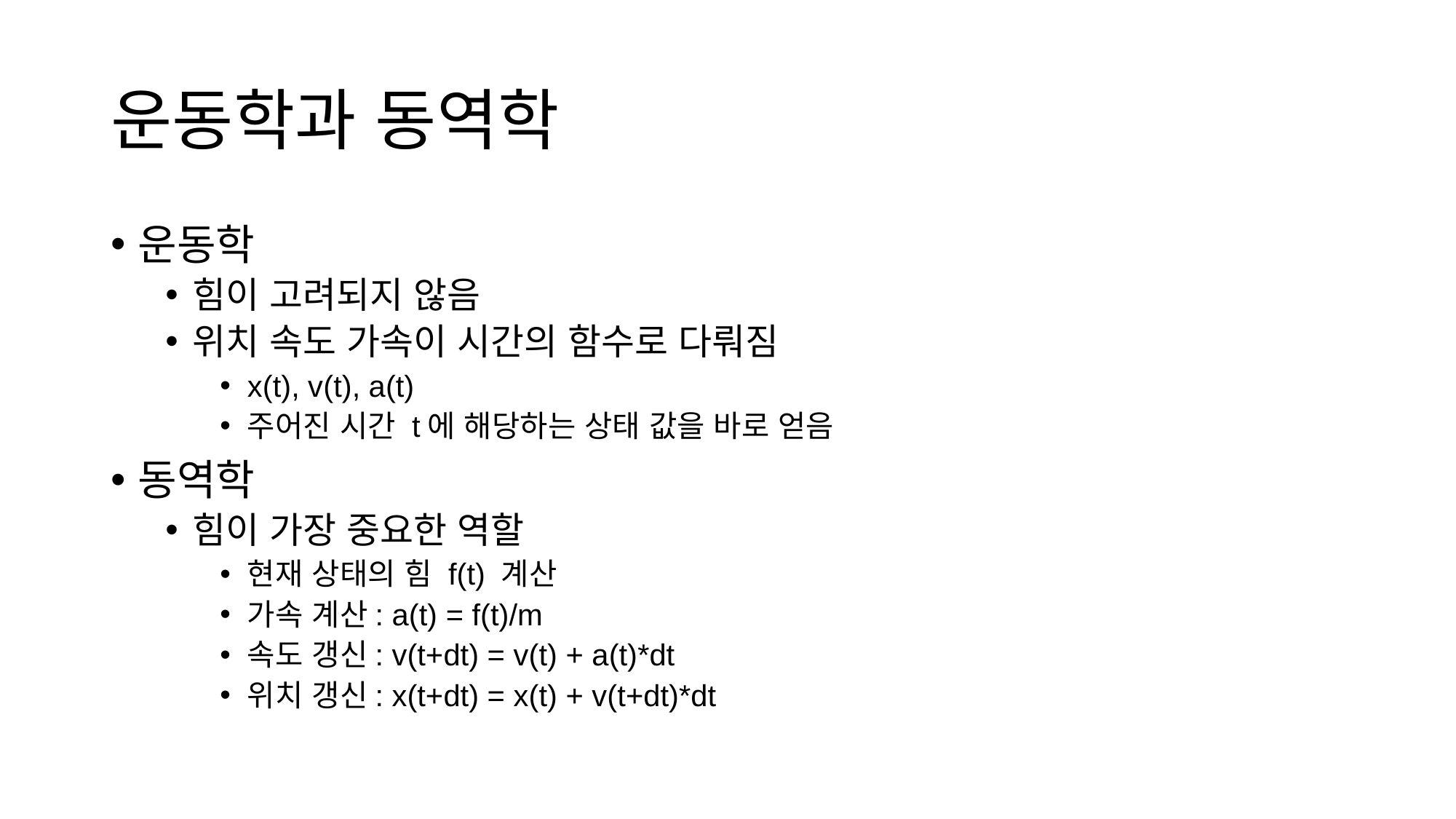

# 운동학과 동역학
운동학
힘이 고려되지 않음
위치 속도 가속이 시간의 함수로 다뤄짐
x(t), v(t), a(t)
주어진 시간 t에 해당하는 상태 값을 바로 얻음
동역학
힘이 가장 중요한 역할
현재 상태의 힘 f(t) 계산
가속 계산: a(t) = f(t)/m
속도 갱신: v(t+dt) = v(t) + a(t)*dt
위치 갱신: x(t+dt) = x(t) + v(t+dt)*dt